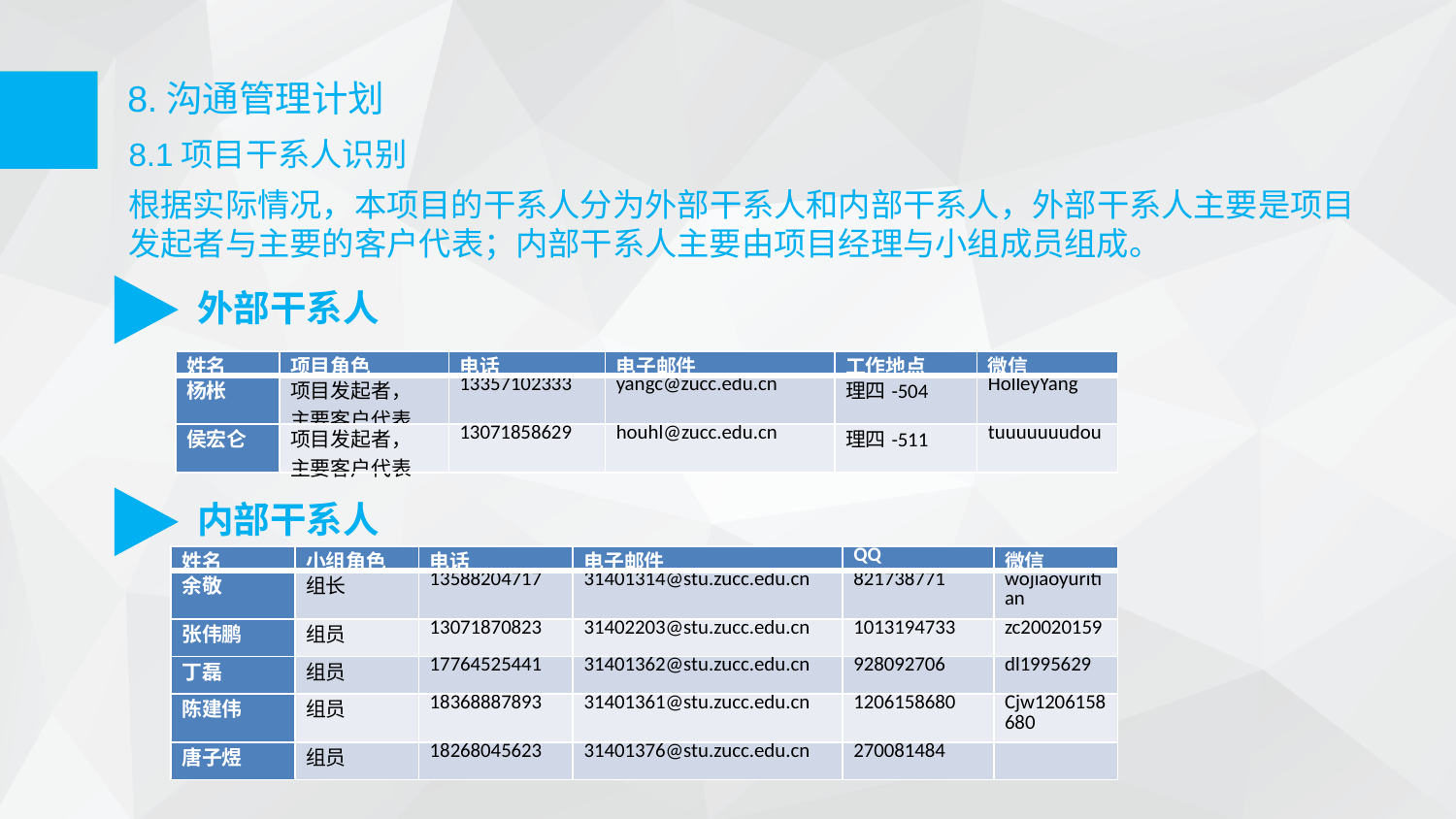

8.沟通管理计划

8.1项目干系人识别
根据实际情况，本项目的干系人分为外部干系人和内部干系人，外部干系人主要是项目发起者与主要的客户代表；内部干系人主要由项目经理与小组成员组成。

外部干系人
| 姓名 | 项目角色 | 电话 | 电子邮件 | 工作地点 | 微信 |
| --- | --- | --- | --- | --- | --- |
| 杨枨 | 项目发起者， 主要客户代表 | 13357102333 | yangc@zucc.edu.cn | 理四-504 | HolleyYang |
| 侯宏仑 | 项目发起者， 主要客户代表 | 13071858629 | houhl@zucc.edu.cn | 理四-511 | tuuuuuuudou |

内部干系人
| 姓名 | 小组角色 | 电话 | 电子邮件 | QQ | 微信 |
| --- | --- | --- | --- | --- | --- |
| 余敬 | 组长 | 13588204717 | 31401314@stu.zucc.edu.cn | 821738771 | wojiaoyuritian |
| 张伟鹏 | 组员 | 13071870823 | 31402203@stu.zucc.edu.cn | 1013194733 | zc20020159 |
| 丁磊 | 组员 | 17764525441 | 31401362@stu.zucc.edu.cn | 928092706 | dl1995629 |
| 陈建伟 | 组员 | 18368887893 | 31401361@stu.zucc.edu.cn | 1206158680 | Cjw1206158680 |
| 唐子煜 | 组员 | 18268045623 | 31401376@stu.zucc.edu.cn | 270081484 |  |